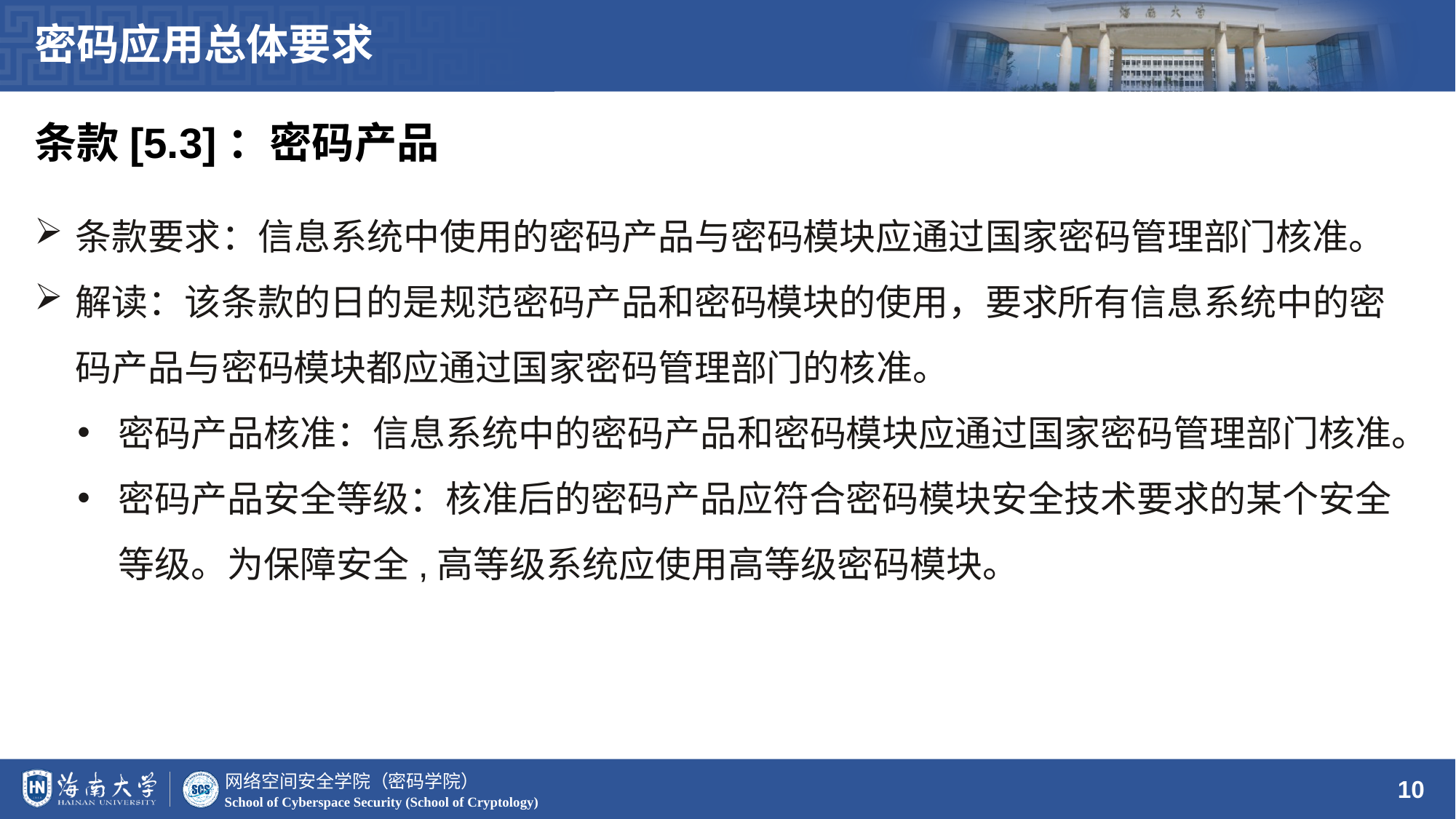

密码应用总体要求
条款[5.3]：密码产品
条款要求：信息系统中使用的密码产品与密码模块应通过国家密码管理部门核准。
解读：该条款的日的是规范密码产品和密码模块的使用，要求所有信息系统中的密码产品与密码模块都应通过国家密码管理部门的核准。
密码产品核准：信息系统中的密码产品和密码模块应通过国家密码管理部门核准。
密码产品安全等级：核准后的密码产品应符合密码模块安全技术要求的某个安全等级。为保障安全,高等级系统应使用高等级密码模块。
10